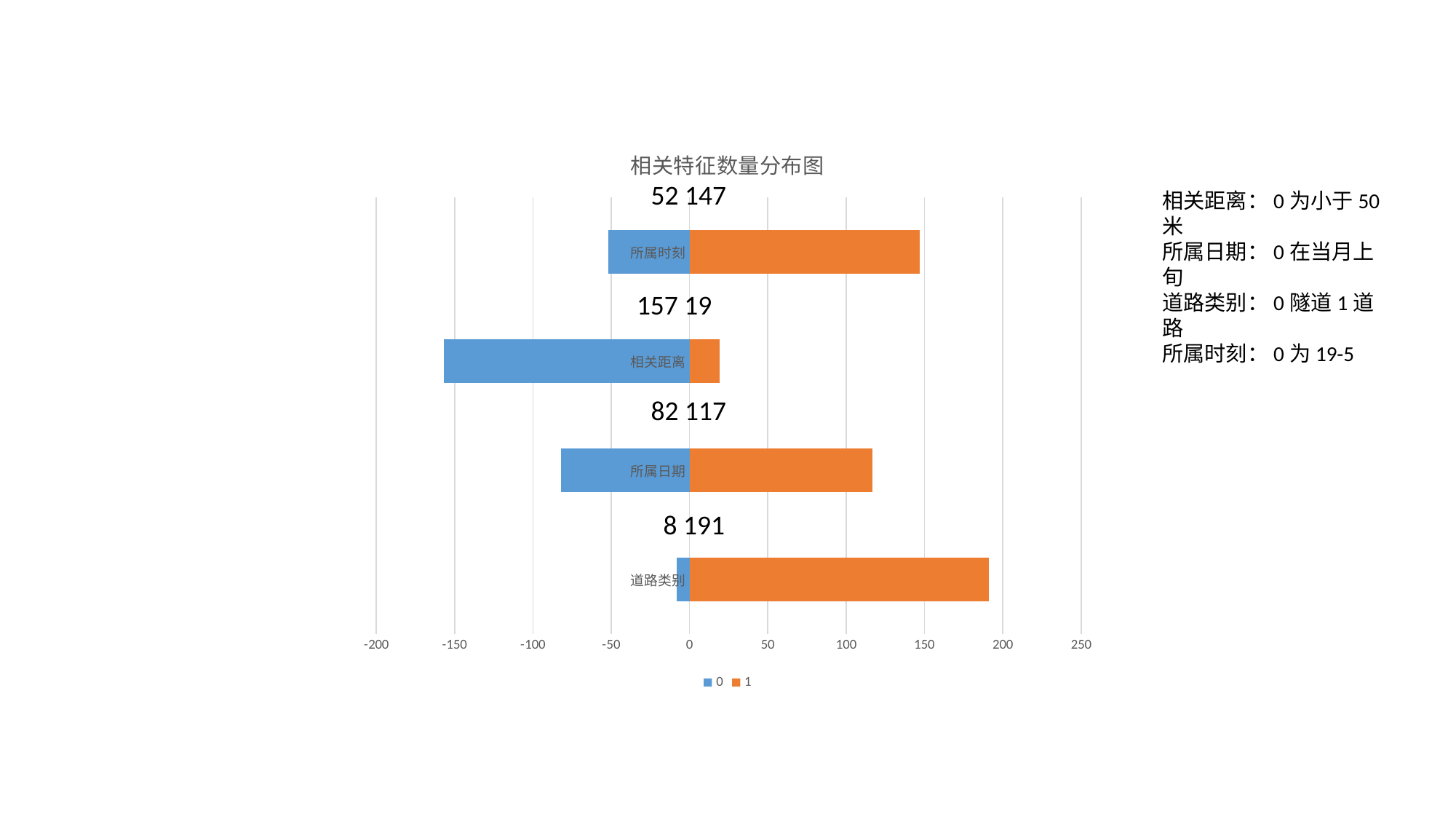

### Chart: 相关特征数量分布图

| Category | 0 | 1 |
|---|---|---|
| 道路类别 | -8.0 | 191.0 |
| 所属日期 | -82.0 | 117.0 |
| 相关距离 | -157.0 | 19.0 |
| 所属时刻 | -52.0 | 147.0 |
52 147
相关距离：0为小于50米
所属日期：0在当月上旬
道路类别：0隧道1道路
所属时刻：0为19-5
157 19
82 117
  8 191